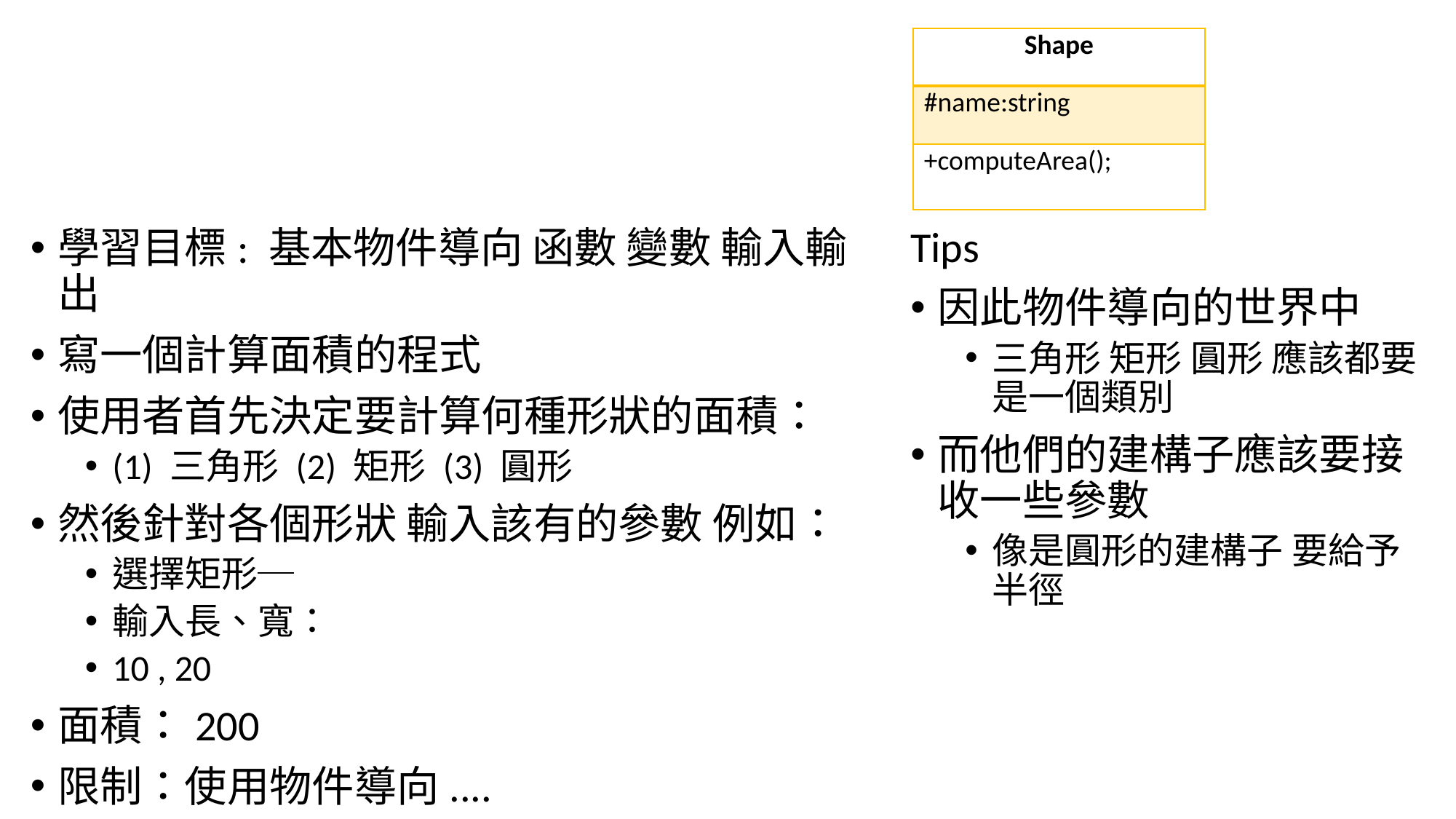

| Shape |
| --- |
| #name:string |
| +computeArea(); |
#
Tips
因此物件導向的世界中
三角形 矩形 圓形 應該都要是一個類別
而他們的建構子應該要接收一些參數
像是圓形的建構子 要給予半徑

學習目標: 基本物件導向 函數 變數 輸入輸出
寫一個計算面積的程式
使用者首先決定要計算何種形狀的面積：
(1) 三角形 (2) 矩形 (3) 圓形
然後針對各個形狀 輸入該有的參數 例如：
選擇矩形─
輸入長、寬：
10 , 20
面積：200
限制：使用物件導向....